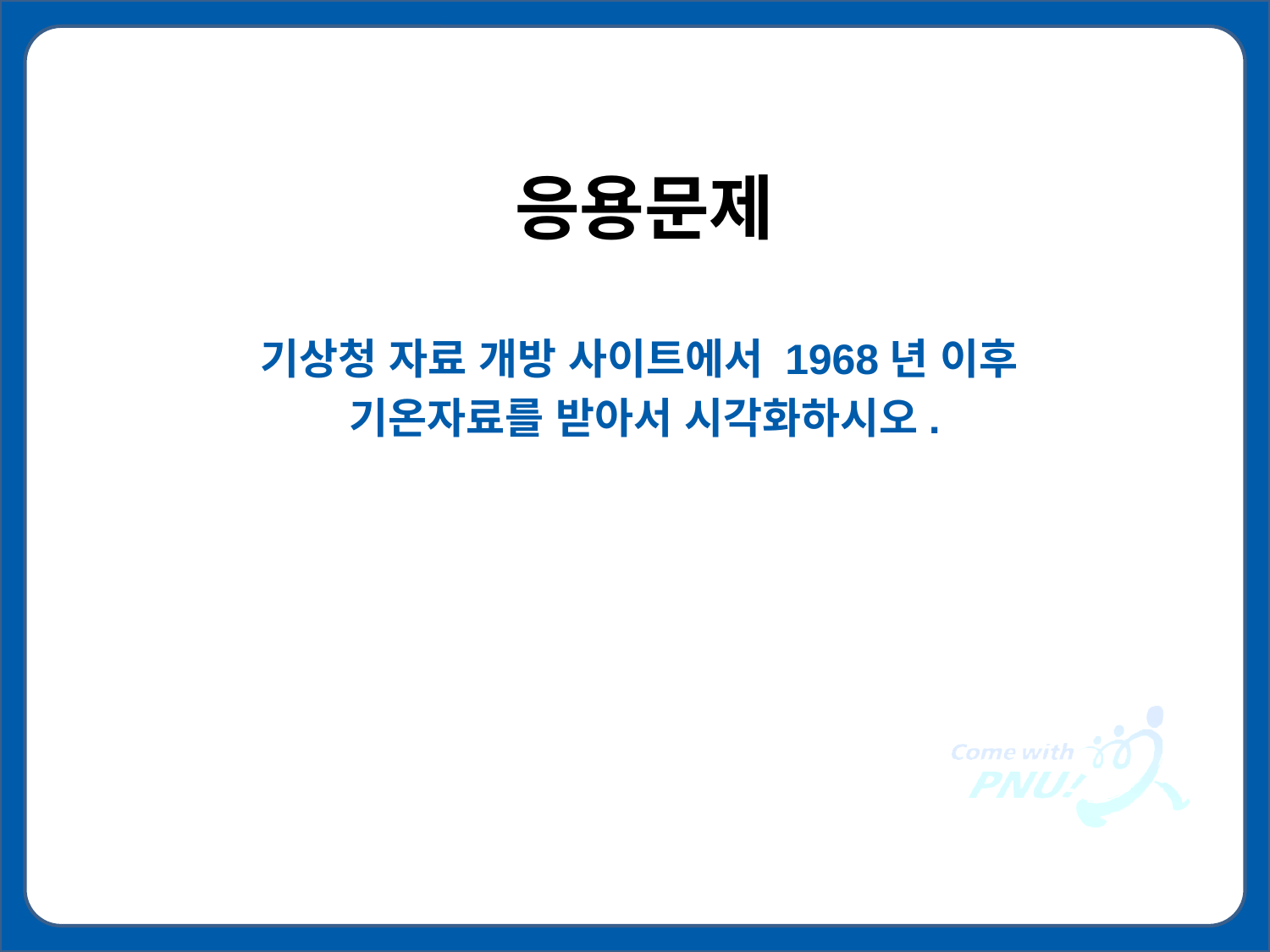

# 응용문제
기상청 자료 개방 사이트에서 1968년 이후
기온자료를 받아서 시각화하시오.